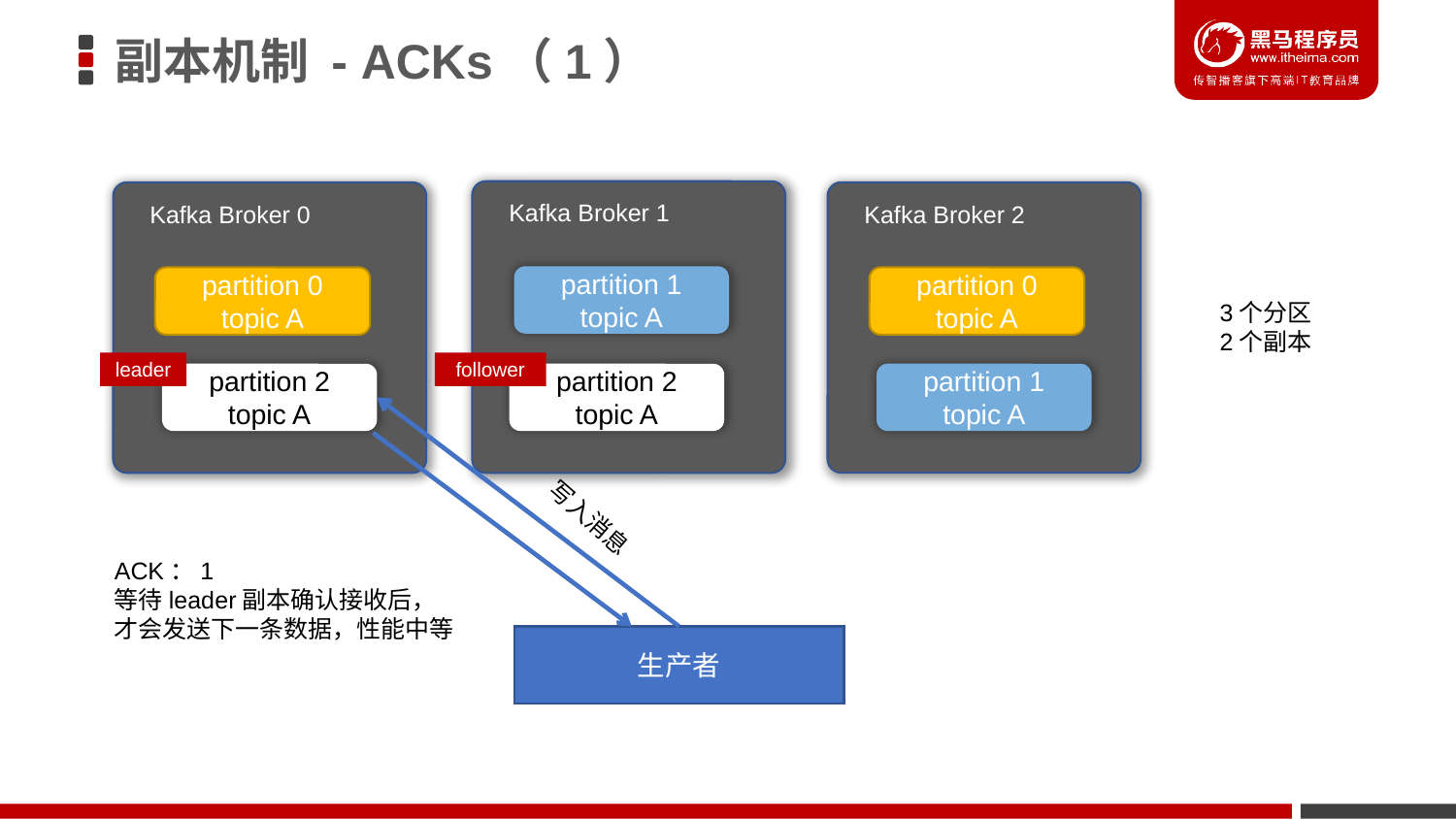

# 副本机制 - ACKs（1）

Kafka Broker 1
Kafka Broker 0
Kafka Broker 2
partition 1
topic A
partition 0
topic A
partition 0
topic A
3个分区
2个副本
leader
follower
partition 2
topic A
partition 2
topic A
partition 1
topic A
写入消息
ACK：1
等待leader副本确认接收后，才会发送下一条数据，性能中等
生产者